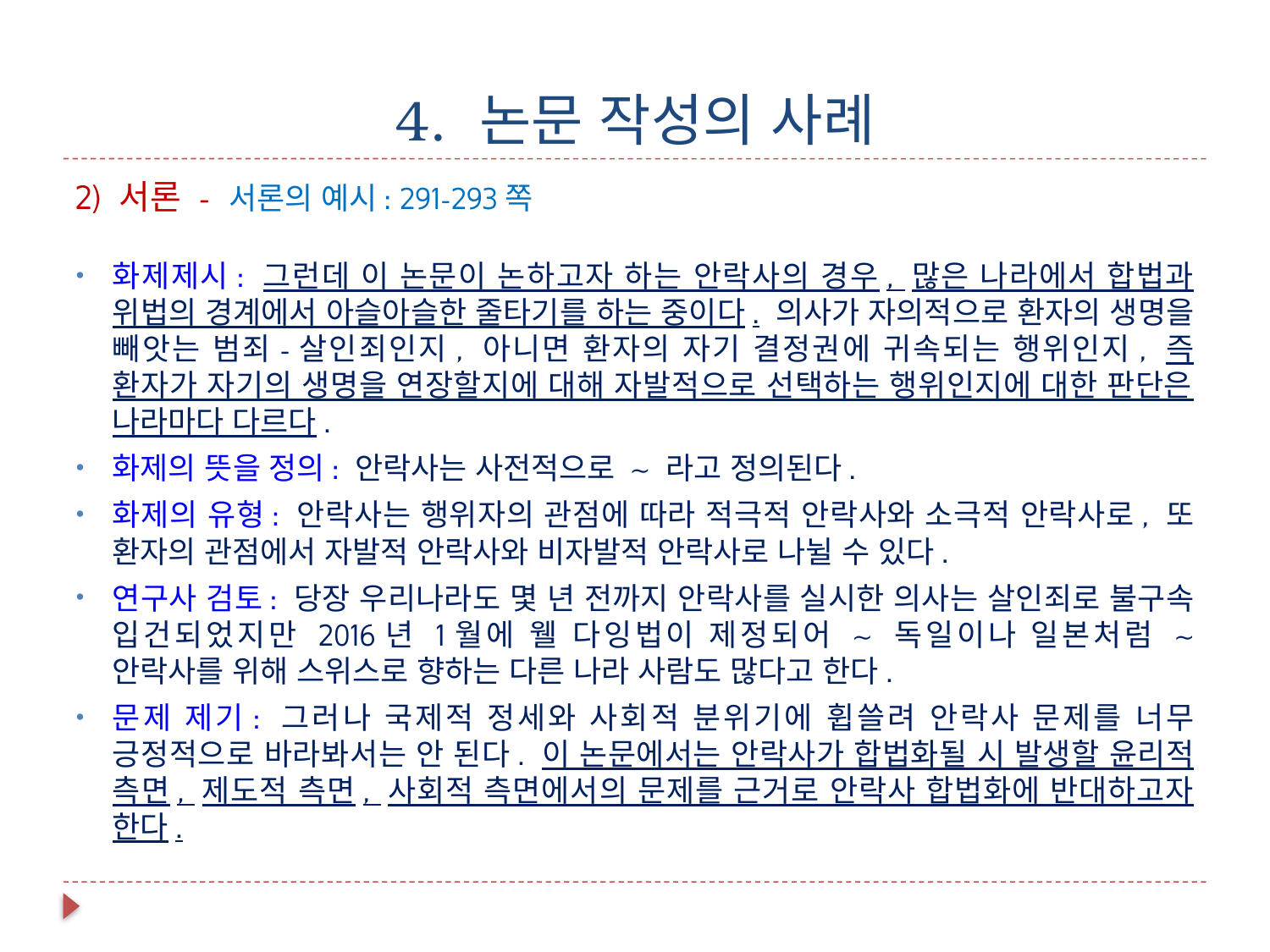

# 4. 논문 작성의 사례
2) 서론 - 서론의 예시: 291-293쪽

화제제시: 그런데 이 논문이 논하고자 하는 안락사의 경우, 많은 나라에서 합법과 위법의 경계에서 아슬아슬한 줄타기를 하는 중이다. 의사가 자의적으로 환자의 생명을 빼앗는 범죄-살인죄인지, 아니면 환자의 자기 결정권에 귀속되는 행위인지, 즉 환자가 자기의 생명을 연장할지에 대해 자발적으로 선택하는 행위인지에 대한 판단은 나라마다 다르다.
화제의 뜻을 정의: 안락사는 사전적으로 ~ 라고 정의된다.
화제의 유형: 안락사는 행위자의 관점에 따라 적극적 안락사와 소극적 안락사로, 또 환자의 관점에서 자발적 안락사와 비자발적 안락사로 나뉠 수 있다.
연구사 검토: 당장 우리나라도 몇 년 전까지 안락사를 실시한 의사는 살인죄로 불구속 입건되었지만 2016년 1월에 웰 다잉법이 제정되어 ~ 독일이나 일본처럼 ~ 안락사를 위해 스위스로 향하는 다른 나라 사람도 많다고 한다.
문제 제기: 그러나 국제적 정세와 사회적 분위기에 휩쓸려 안락사 문제를 너무 긍정적으로 바라봐서는 안 된다. 이 논문에서는 안락사가 합법화될 시 발생할 윤리적 측면, 제도적 측면, 사회적 측면에서의 문제를 근거로 안락사 합법화에 반대하고자 한다.